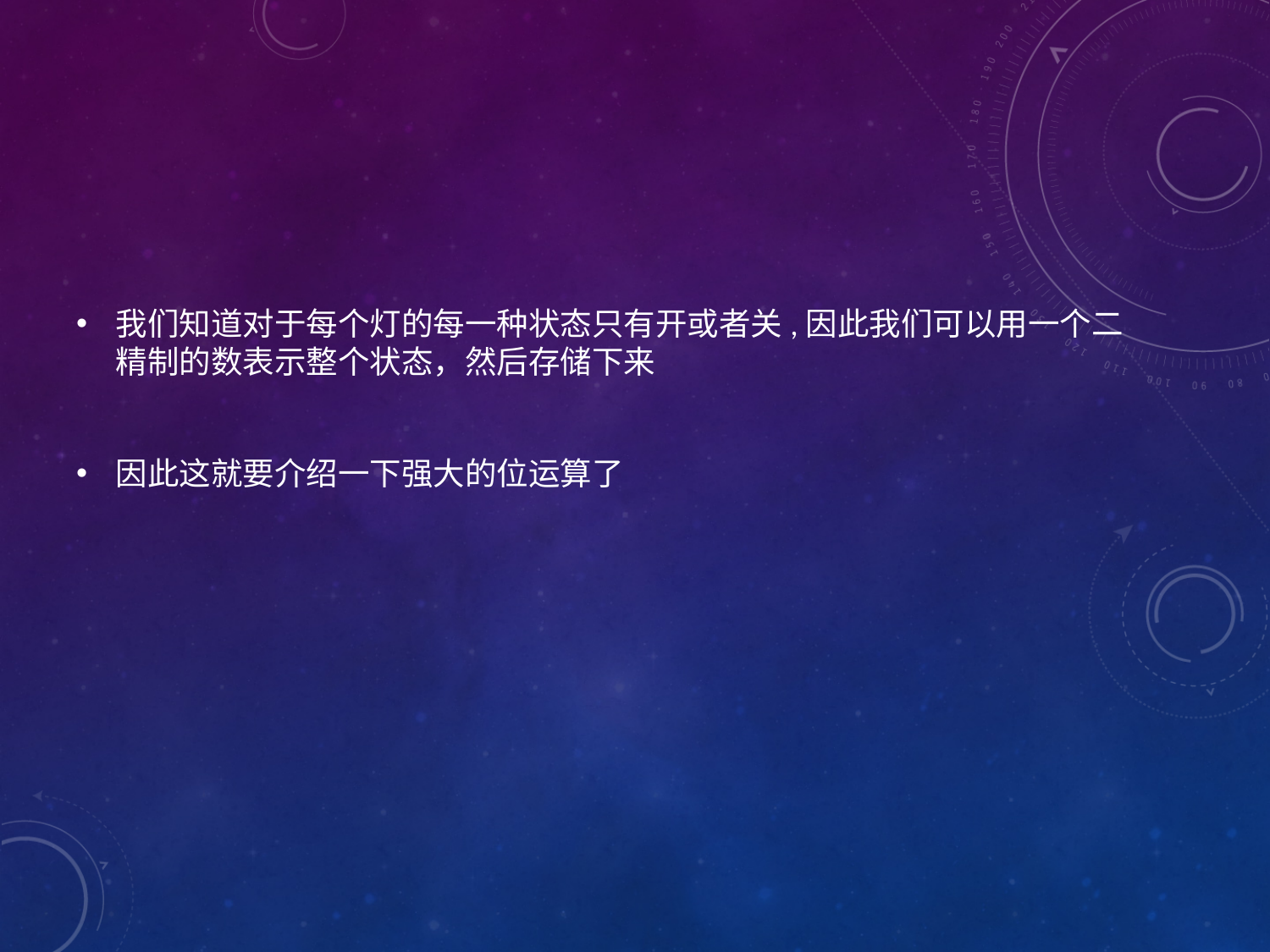

#
我们知道对于每个灯的每一种状态只有开或者关,因此我们可以用一个二精制的数表示整个状态，然后存储下来

因此这就要介绍一下强大的位运算了